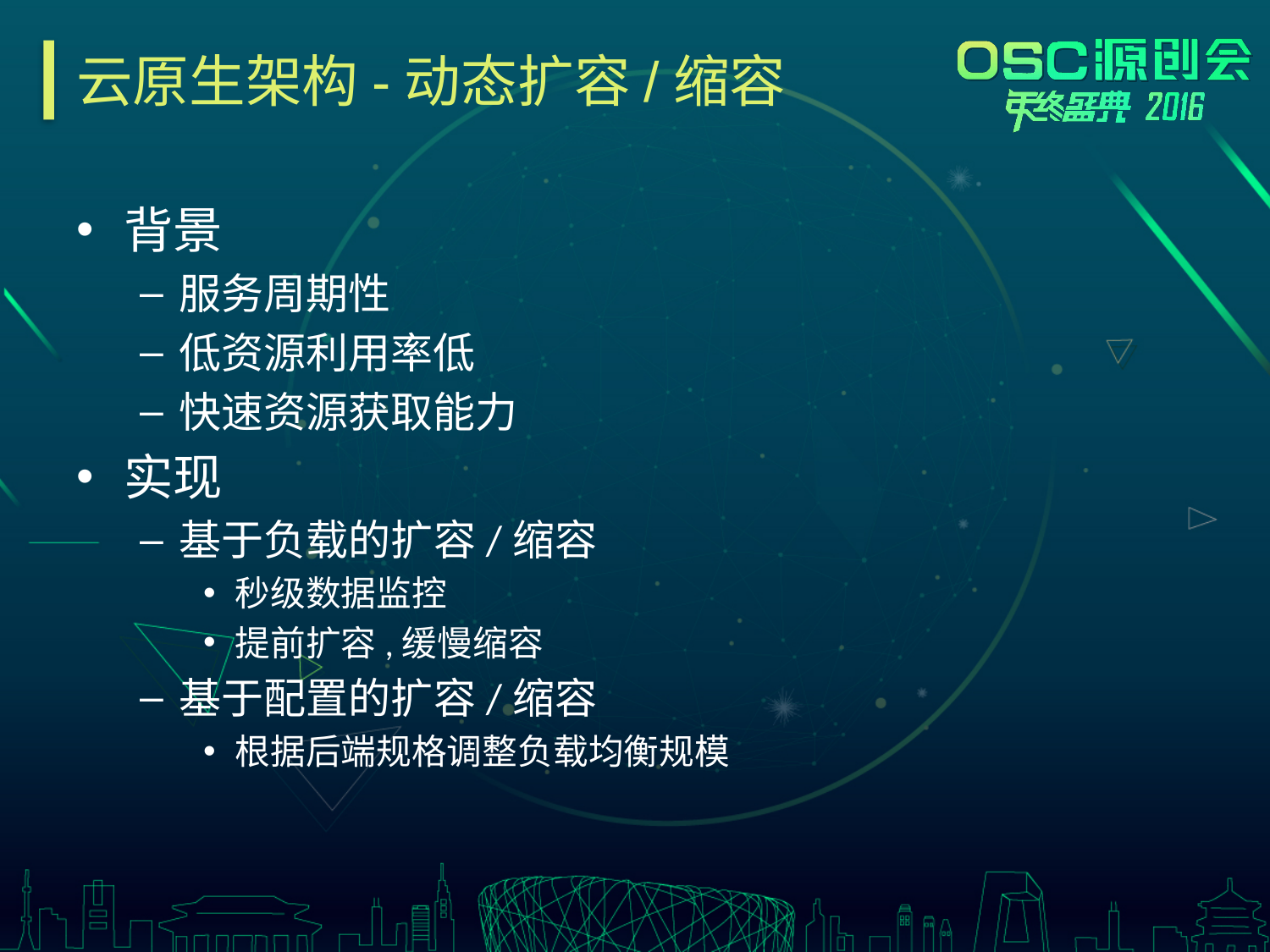

# 云原生架构-动态扩容/缩容
背景
服务周期性
低资源利用率低
快速资源获取能力
实现
基于负载的扩容/缩容
秒级数据监控
提前扩容,缓慢缩容
基于配置的扩容/缩容
根据后端规格调整负载均衡规模